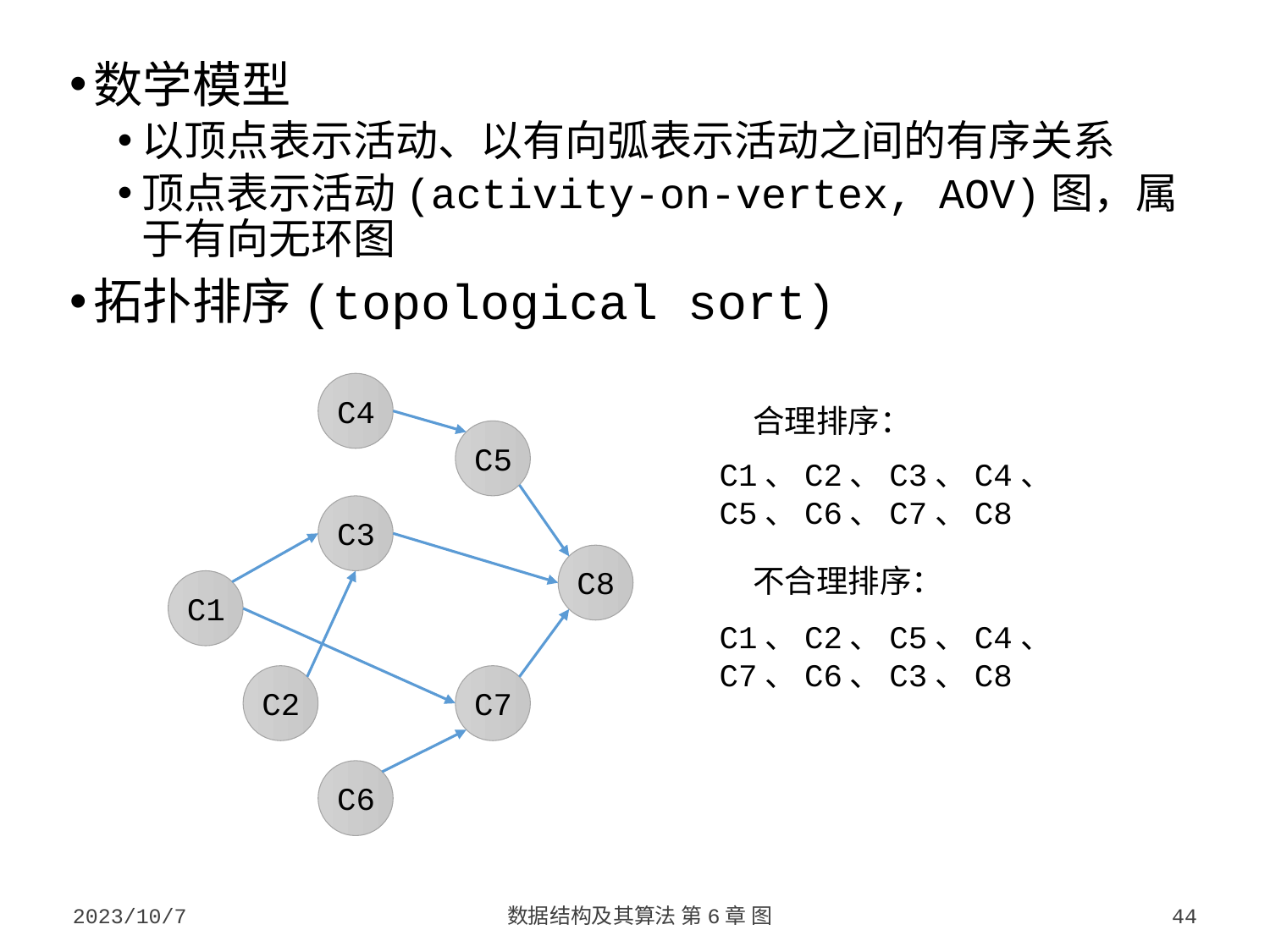

数学模型
以顶点表示活动、以有向弧表示活动之间的有序关系
顶点表示活动(activity-on-vertex, AOV)图，属于有向无环图
拓扑排序(topological sort)

C4

C5

C3

C8

C1

C2
C7

C6
合理排序：
C1、C2、C3、C4、C5、C6、C7、C8
不合理排序：
C1、C2、C5、C4、C7、C6、C3、C8
2023/10/7
数据结构及其算法 第6章 图
44